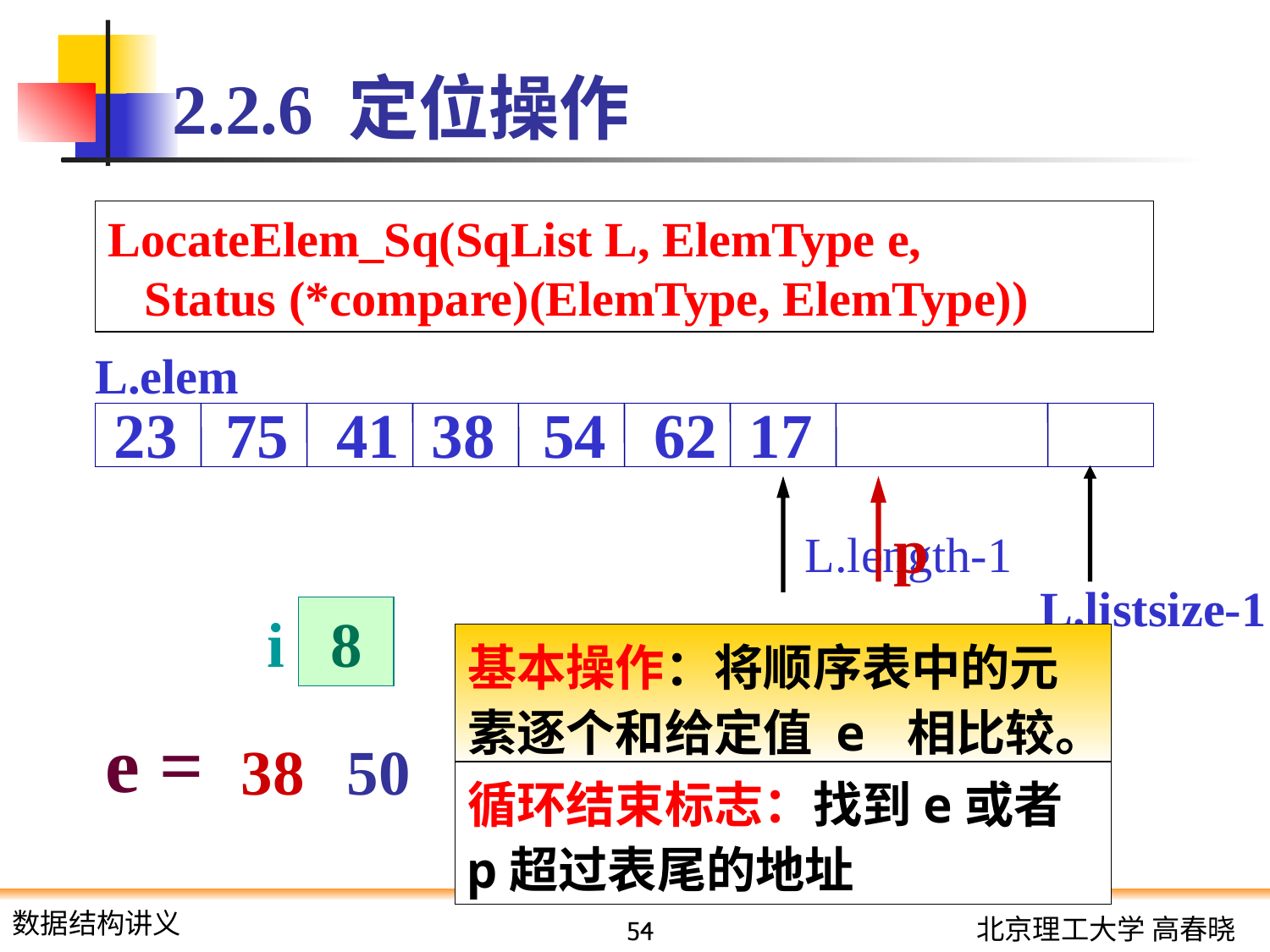

# 2.2.6 定位操作
LocateElem_Sq(SqList L, ElemType e,
   Status (*compare)(ElemType, ElemType))
L.elem

23   75   41  38   54   62  17

L.listsize-1

p

p

p

p

p

L.length-1

p
i
1
2
3
4
1
8
基本操作：将顺序表中的元素逐个和给定值 e 相比较。
e =
38
50
循环结束标志：找到e或者p超过表尾的地址
54